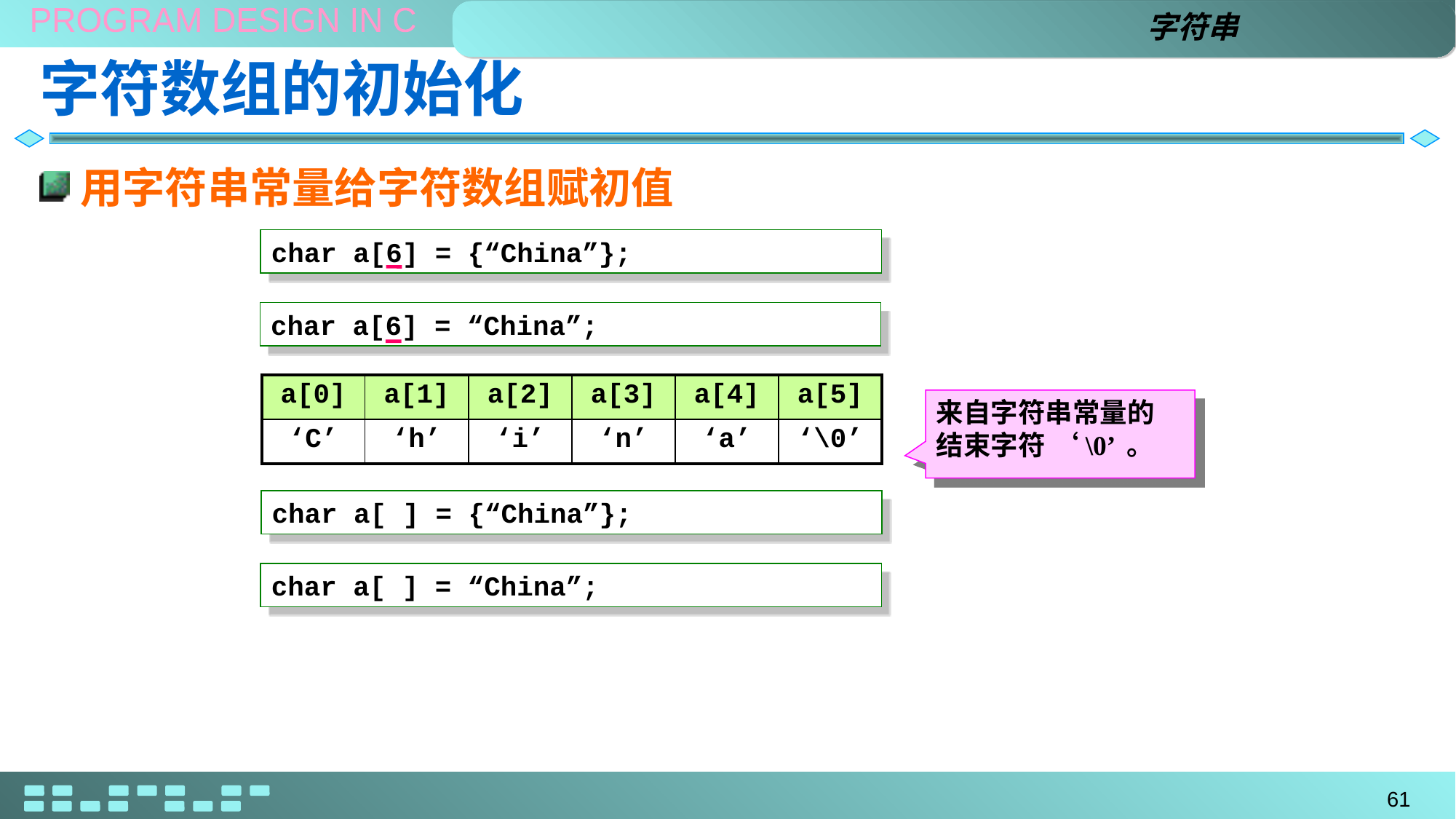

字符串
# 字符数组的初始化
用字符串常量给字符数组赋初值

char a[6] = {“China”};

char a[6] = “China”;

| a[0] | a[1] | a[2] | a[3] | a[4] | a[5] |
| --- | --- | --- | --- | --- | --- |
| ‘C’ | ‘h’ | ‘i’ | ‘n’ | ‘a’ | ‘\0’ |
来自字符串常量的
结束字符 ‘\0’ 。
char a[ ] = {“China”};
char a[ ] = “China”;
61